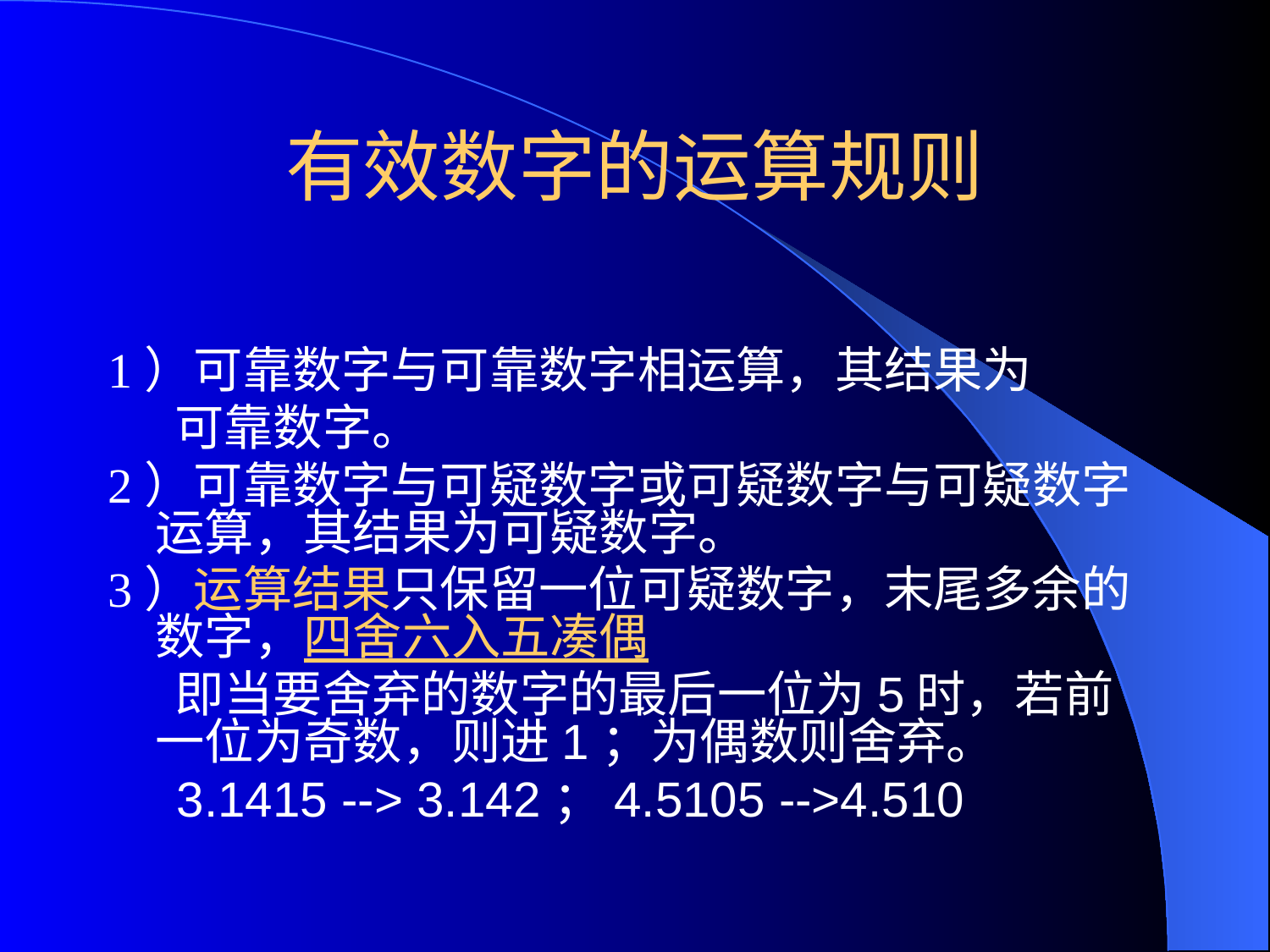

有效数字的运算规则

1）可靠数字与可靠数字相运算，其结果为
     可靠数字。
2）可靠数字与可疑数字或可疑数字与可疑数字运算，其结果为可疑数字。
3）运算结果只保留一位可疑数字，末尾多余的  数字，四舍六入五凑偶
     即当要舍弃的数字的最后一位为5时，若前一位为奇数，则进1；为偶数则舍弃。
     3.1415 --> 3.142；4.5105 -->4.510